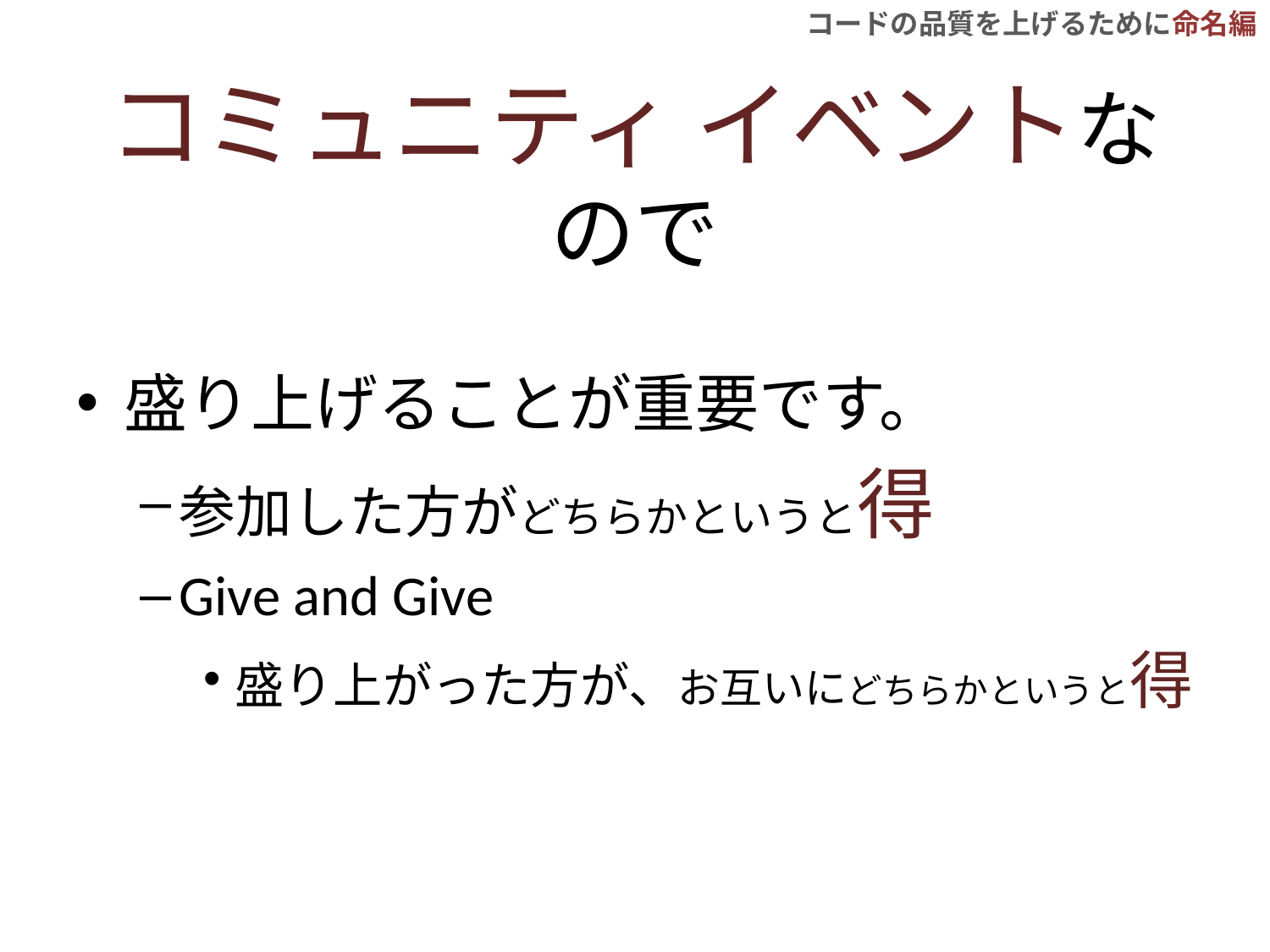

# コミュニティ イベントなので
盛り上げることが重要です。
参加した方がどちらかというと得
Give and Give
盛り上がった方が、お互いにどちらかというと得